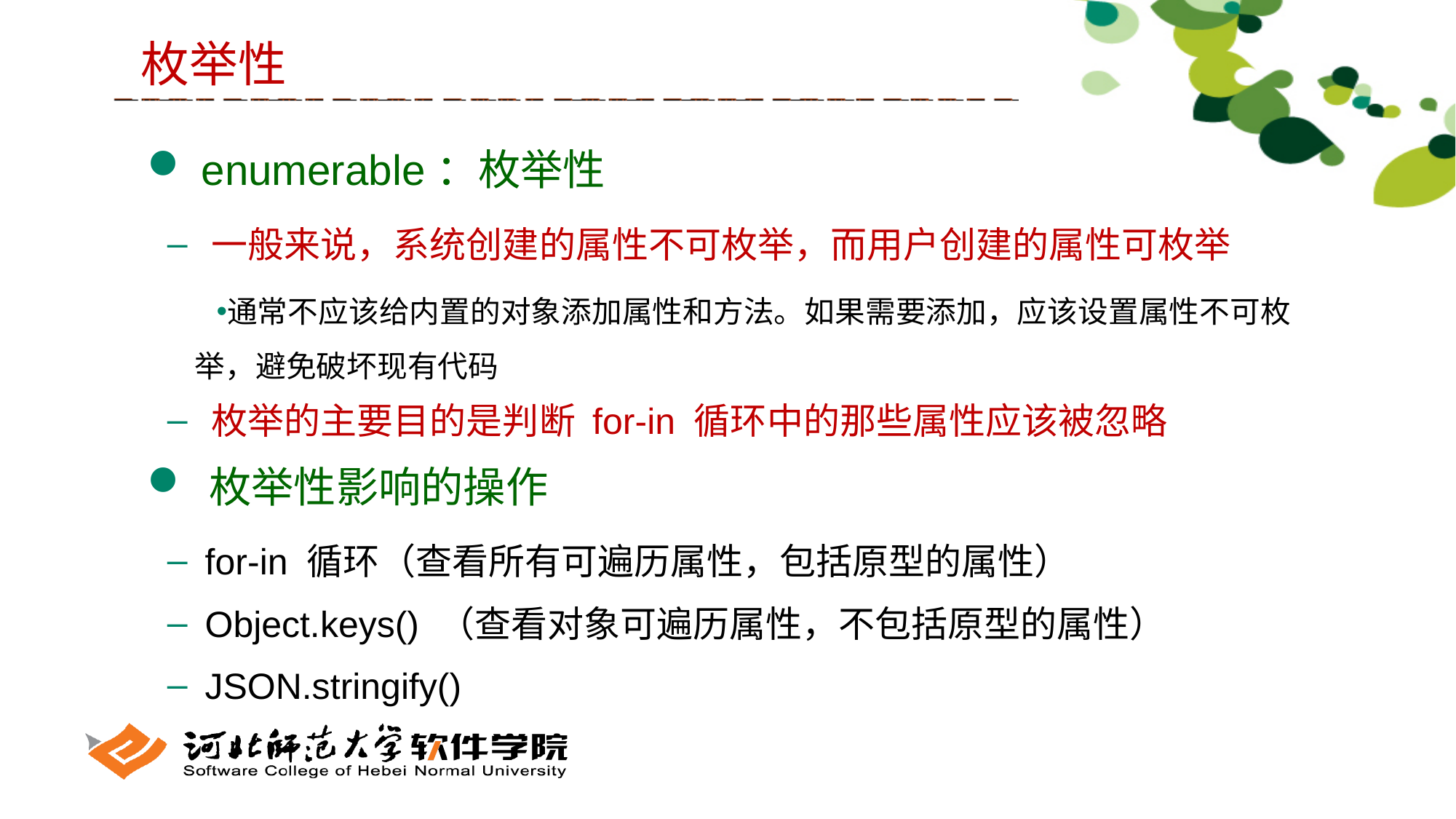

枚举性

 enumerable：枚举性
 一般来说，系统创建的属性不可枚举，而用户创建的属性可枚举
通常不应该给内置的对象添加属性和方法。如果需要添加，应该设置属性不可枚举，避免破坏现有代码
 枚举的主要目的是判断 for-in 循环中的那些属性应该被忽略
 枚举性影响的操作
 for-in 循环（查看所有可遍历属性，包括原型的属性）
 Object.keys() （查看对象可遍历属性，不包括原型的属性）
 JSON.stringify()